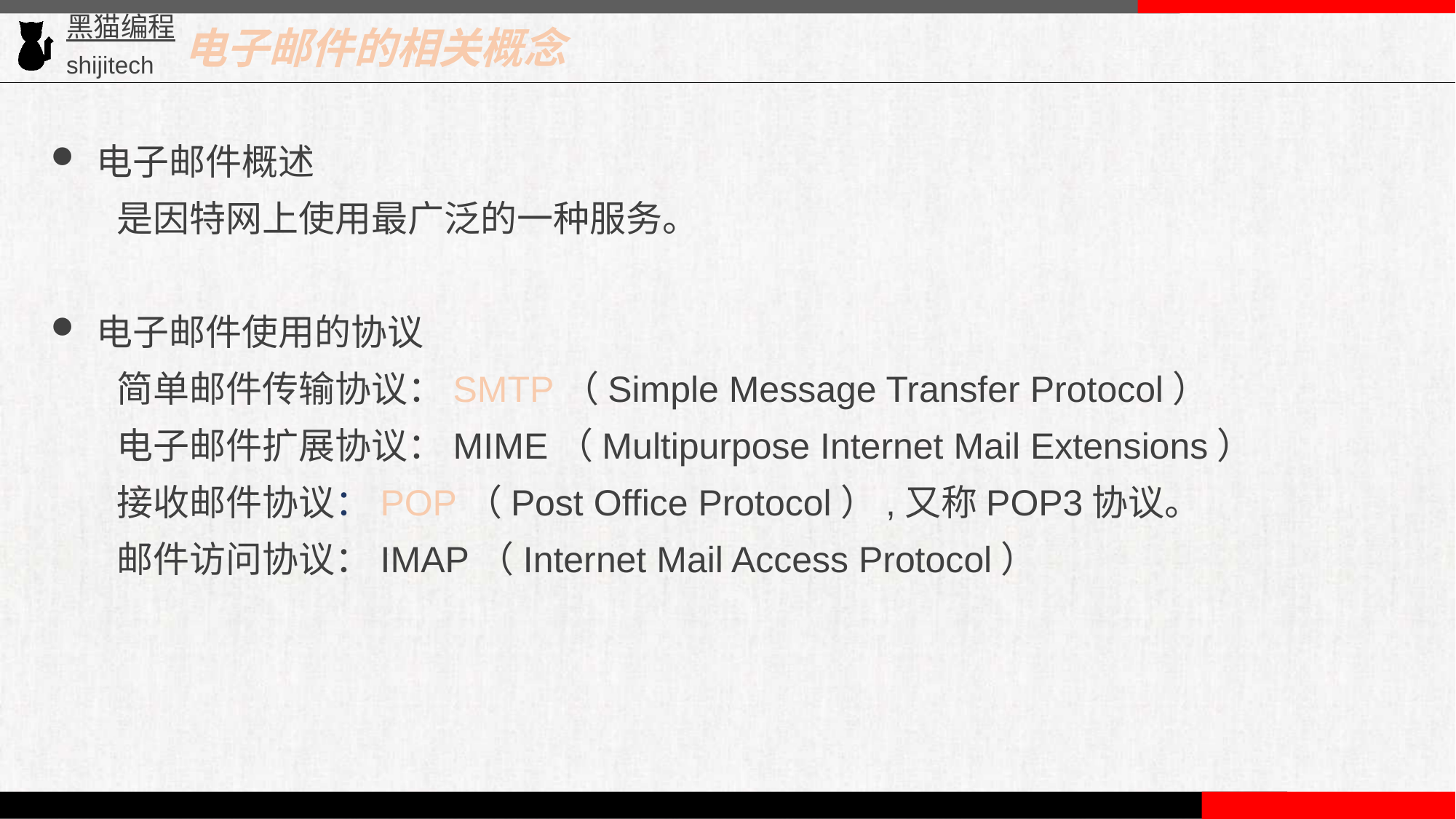

电子邮件的相关概念
电子邮件概述
       是因特网上使用最广泛的一种服务。

电子邮件使用的协议
       简单邮件传输协议：SMTP（Simple Message Transfer Protocol）
       电子邮件扩展协议：MIME（Multipurpose Internet Mail Extensions）
       接收邮件协议：POP（Post Office Protocol）,又称POP3协议。
       邮件访问协议：IMAP（Internet Mail Access Protocol）